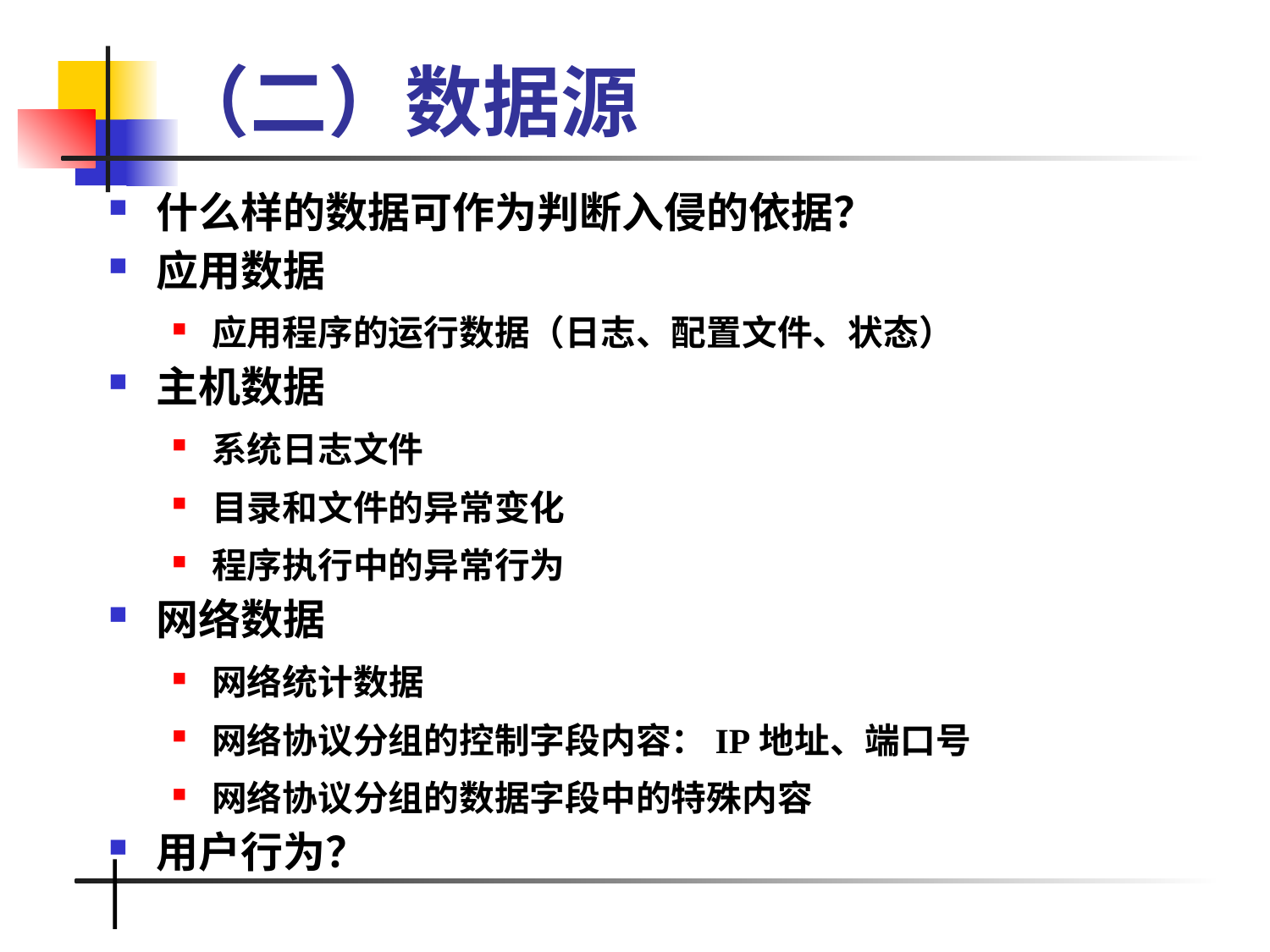

# （二）数据源
什么样的数据可作为判断入侵的依据？
应用数据
应用程序的运行数据（日志、配置文件、状态）
主机数据
系统日志文件
目录和文件的异常变化
程序执行中的异常行为
网络数据
网络统计数据
网络协议分组的控制字段内容：IP地址、端口号
网络协议分组的数据字段中的特殊内容
用户行为？